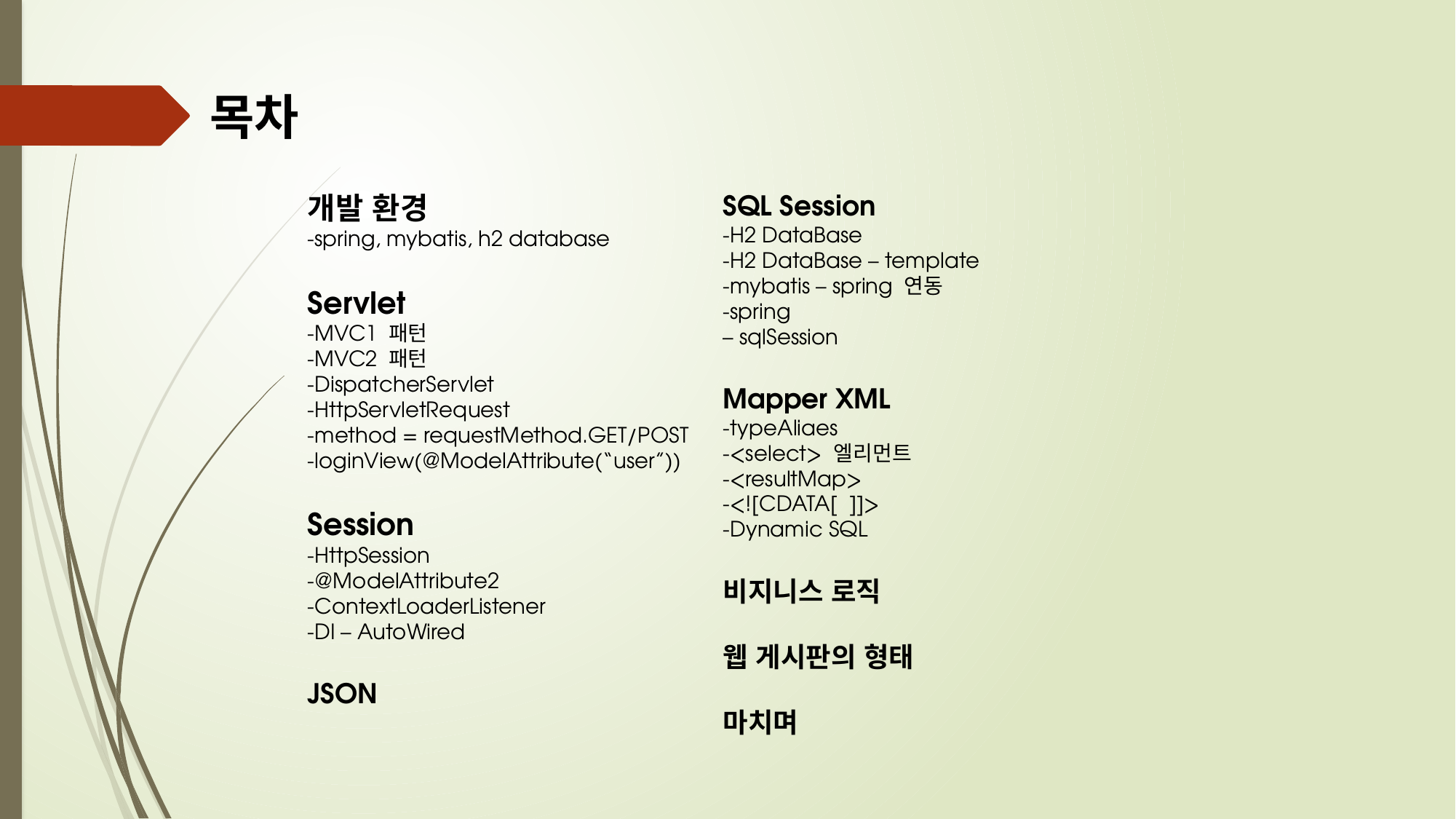

목차
SQL Session
-H2 DataBase
-H2 DataBase – template
-mybatis – spring 연동
-spring
– sqlSession

Mapper XML
-typeAliaes
-<select> 엘리먼트
-<resultMap>
-<![CDATA[  ]]>
-Dynamic SQL

비지니스 로직

웹 게시판의 형태

마치며

개발 환경
-spring, mybatis, h2 database

Servlet
-MVC1 패턴
-MVC2 패턴
-DispatcherServlet
-HttpServletRequest
-method = requestMethod.GET/POST
-loginView(@ModelAttribute(“user”))

Session
-HttpSession
-@ModelAttribute2
-ContextLoaderListener
-DI – AutoWired

JSON